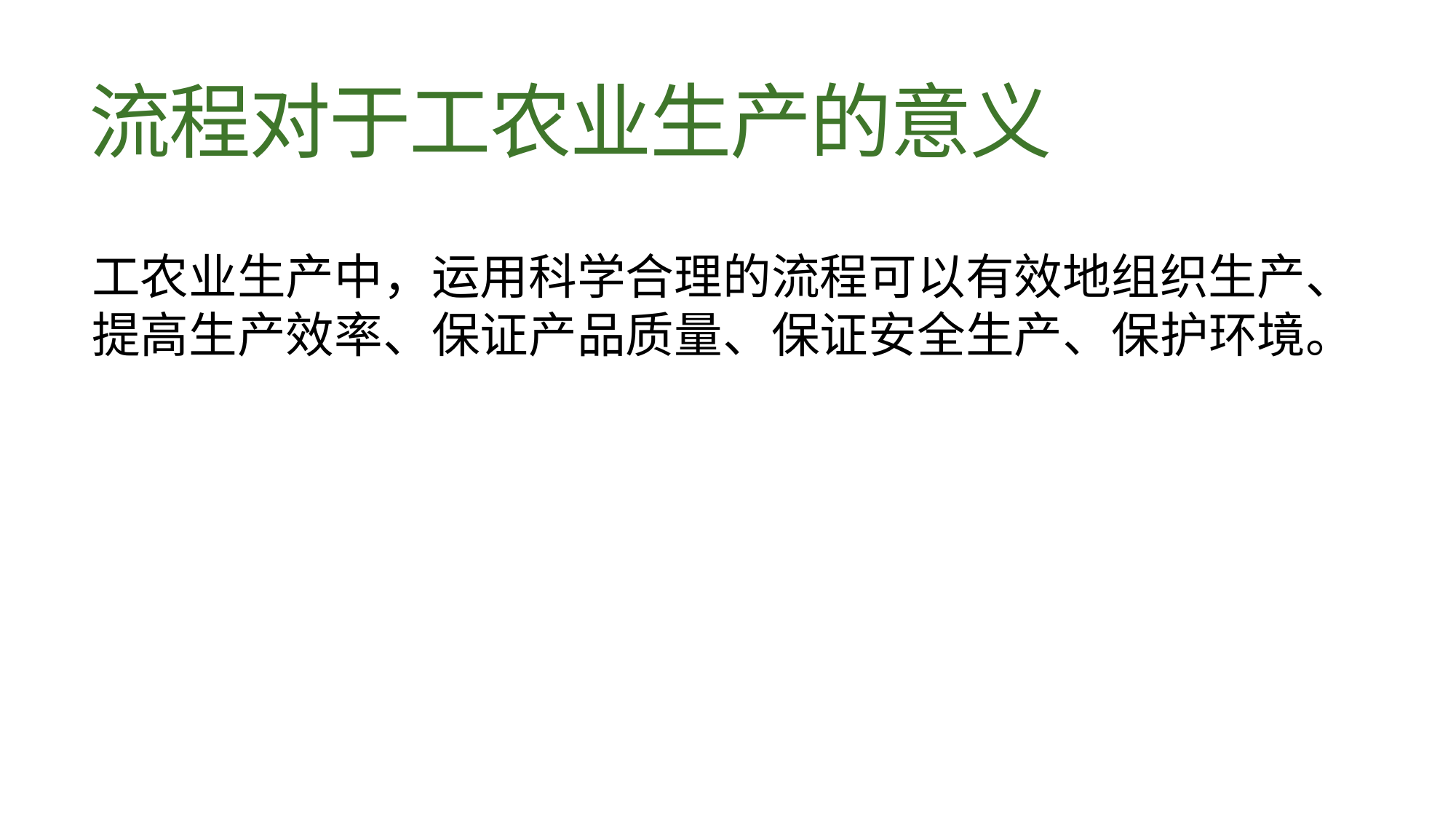

# 流程对于工农业生产的意义
工农业生产中，运用科学合理的流程可以有效地组织生产、提高生产效率、保证产品质量、保证安全生产、保护环境。